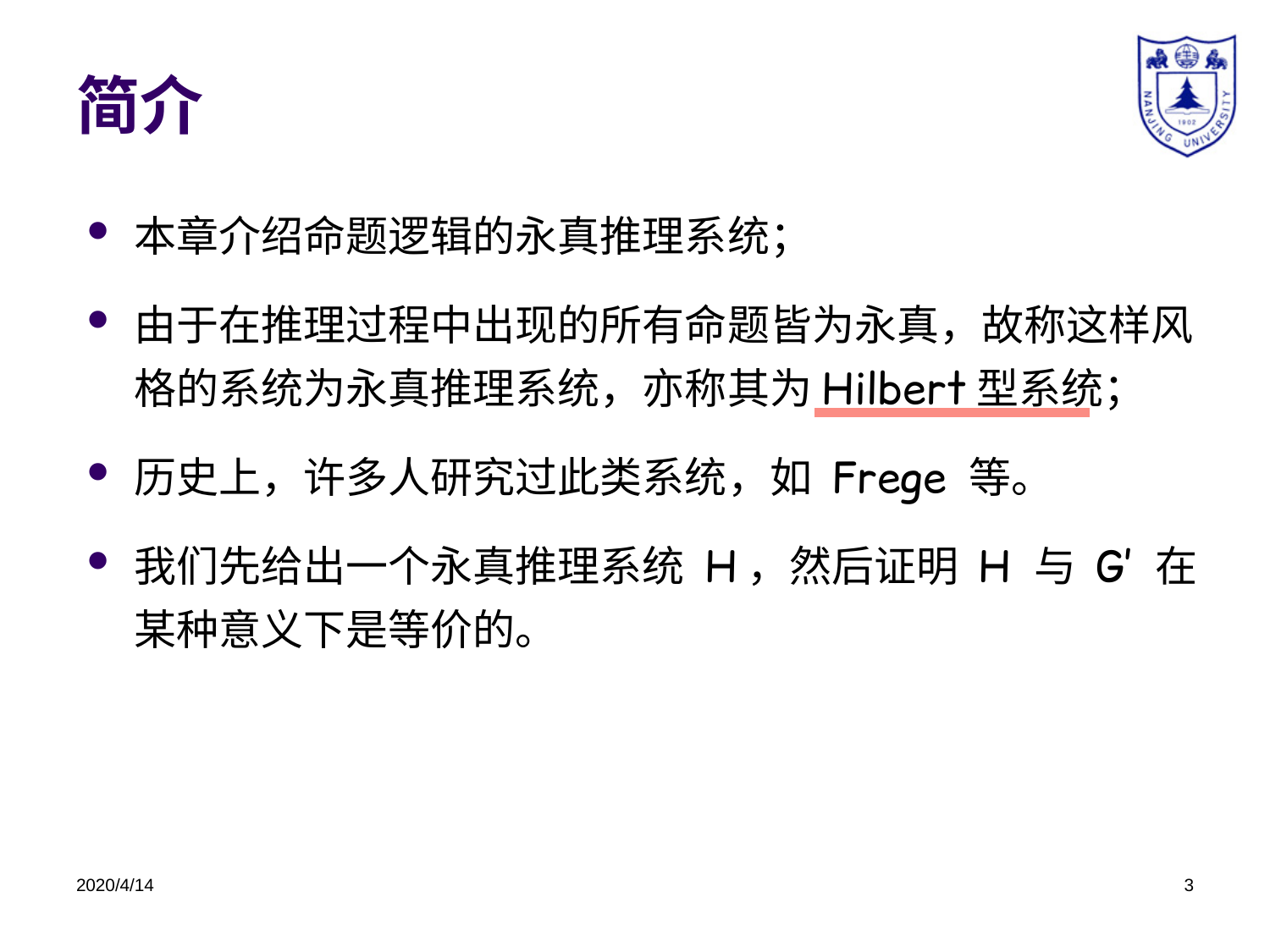

# 简介
本章介绍命题逻辑的永真推理系统；
由于在推理过程中出现的所有命题皆为永真，故称这样风格的系统为永真推理系统，亦称其为Hilbert型系统；
历史上，许多人研究过此类系统，如 Frege 等。
我们先给出一个永真推理系统 H，然后证明 H 与 G’ 在某种意义下是等价的。
2020/4/14
3